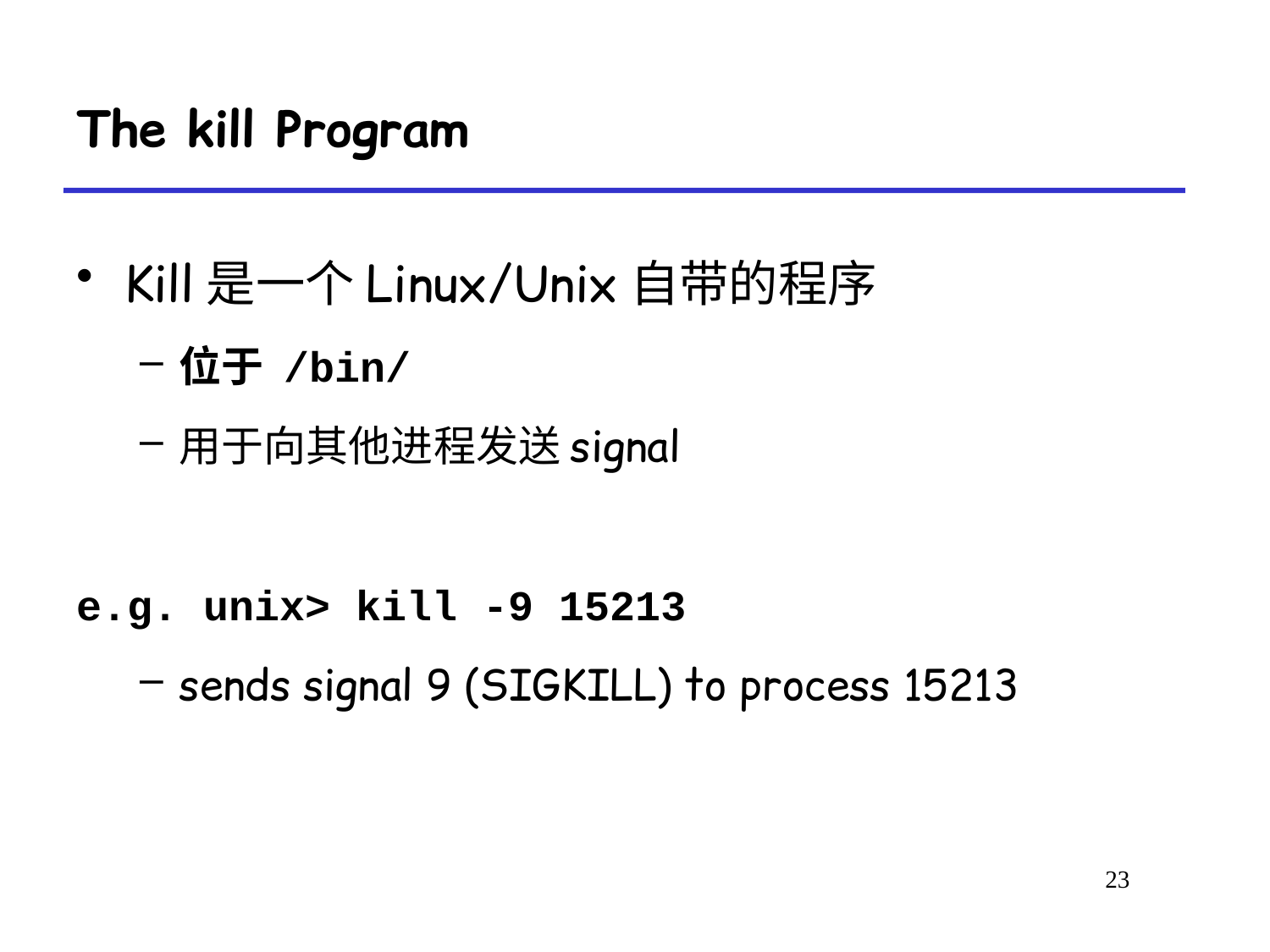

# The kill Program
Kill是一个Linux/Unix自带的程序
位于 /bin/
用于向其他进程发送signal

e.g. unix> kill -9 15213
sends signal 9 (SIGKILL) to process 15213
23